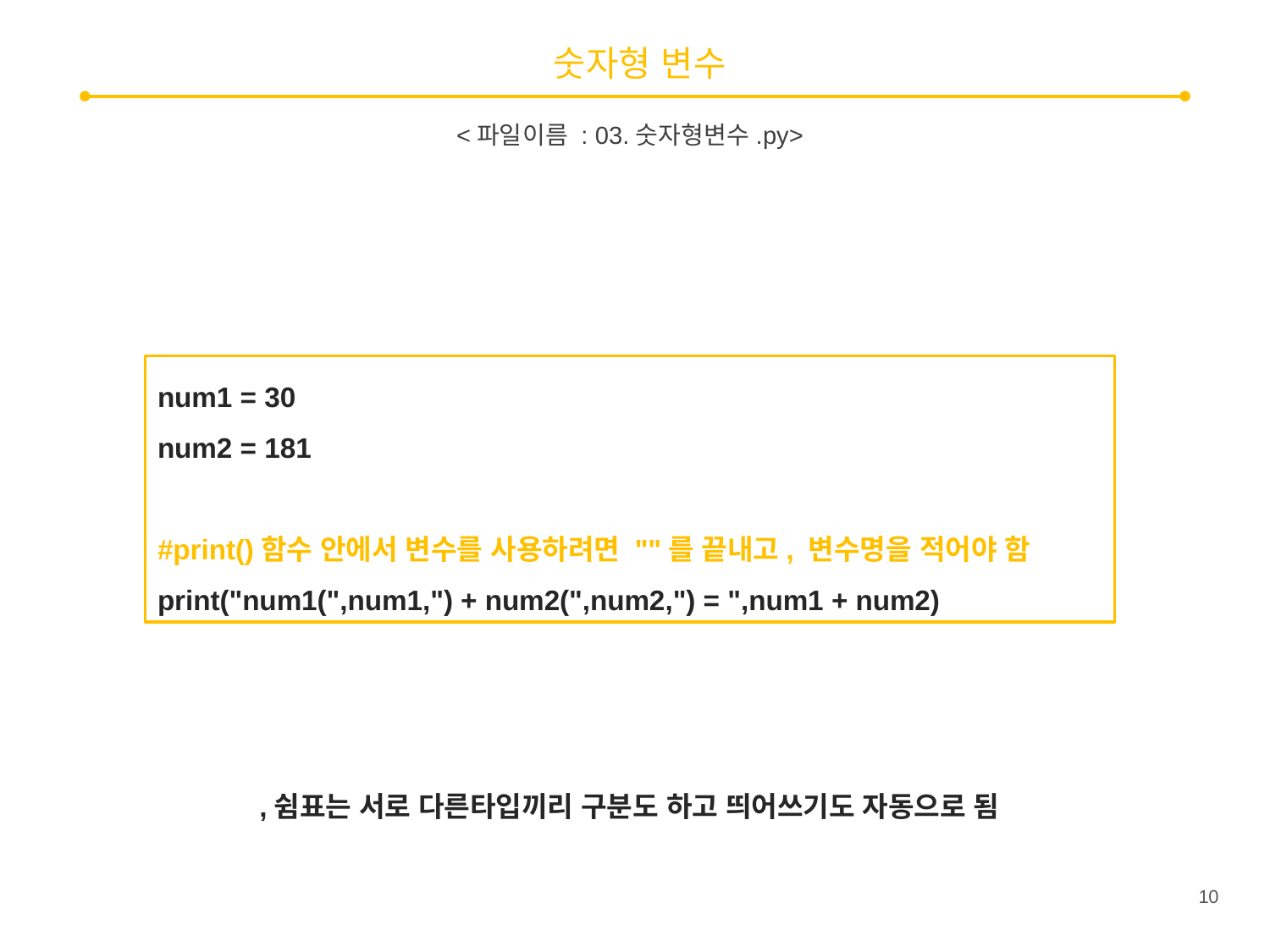

# 숫자형 변수
<파일이름 : 03.숫자형변수.py>
num1 = 30
num2 = 181

#print()함수 안에서 변수를 사용하려면 ""를 끝내고, 변수명을 적어야 함
print("num1(",num1,") + num2(",num2,") = ",num1 + num2)
,쉼표는 서로 다른타입끼리 구분도 하고 띄어쓰기도 자동으로 됨